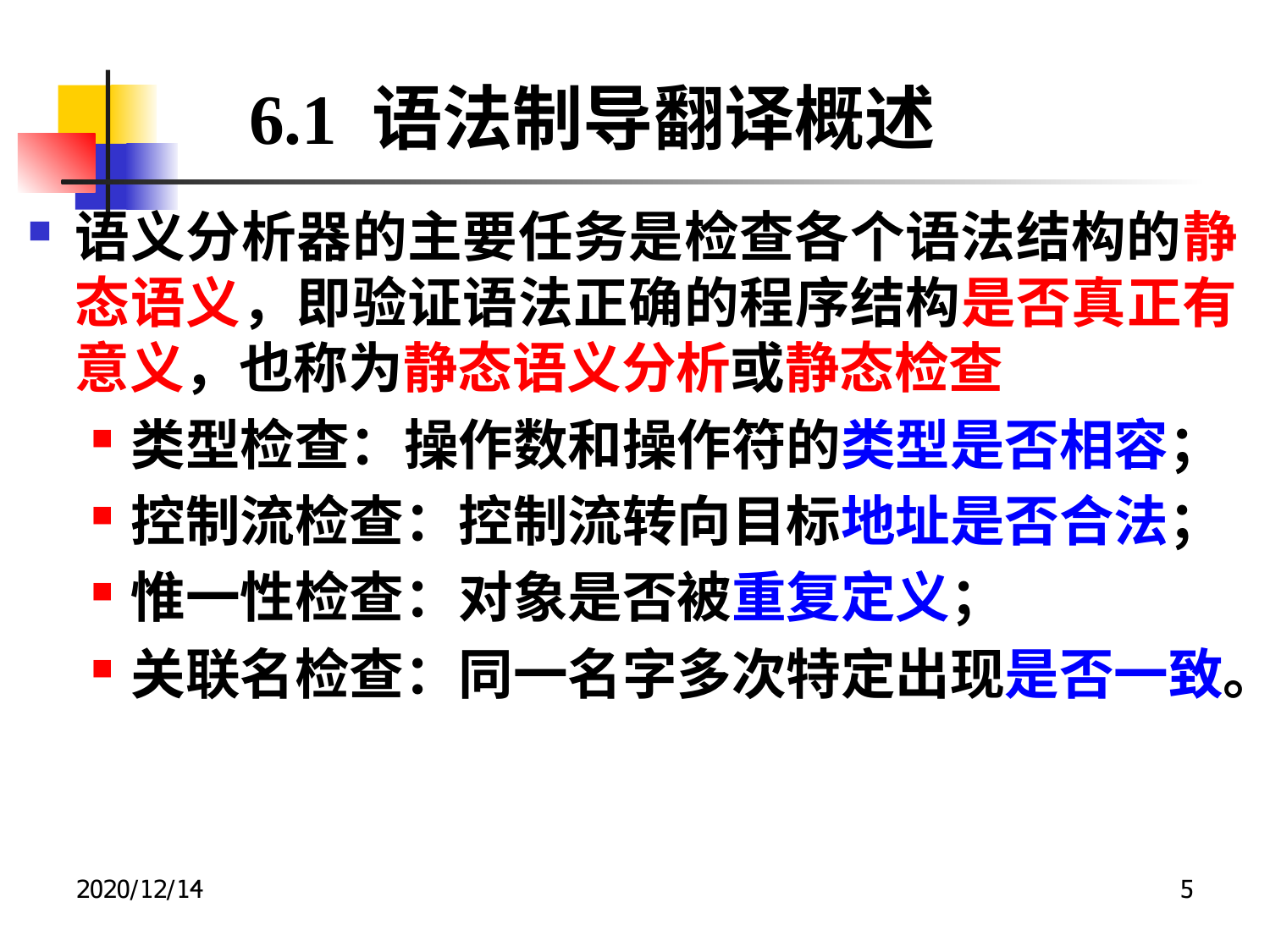

6.1 语法制导翻译概述
语义分析器的主要任务是检查各个语法结构的静态语义，即验证语法正确的程序结构是否真正有意义，也称为静态语义分析或静态检查
类型检查：操作数和操作符的类型是否相容；
控制流检查：控制流转向目标地址是否合法；
惟一性检查：对象是否被重复定义；
关联名检查：同一名字多次特定出现是否一致。
2020/12/14
5